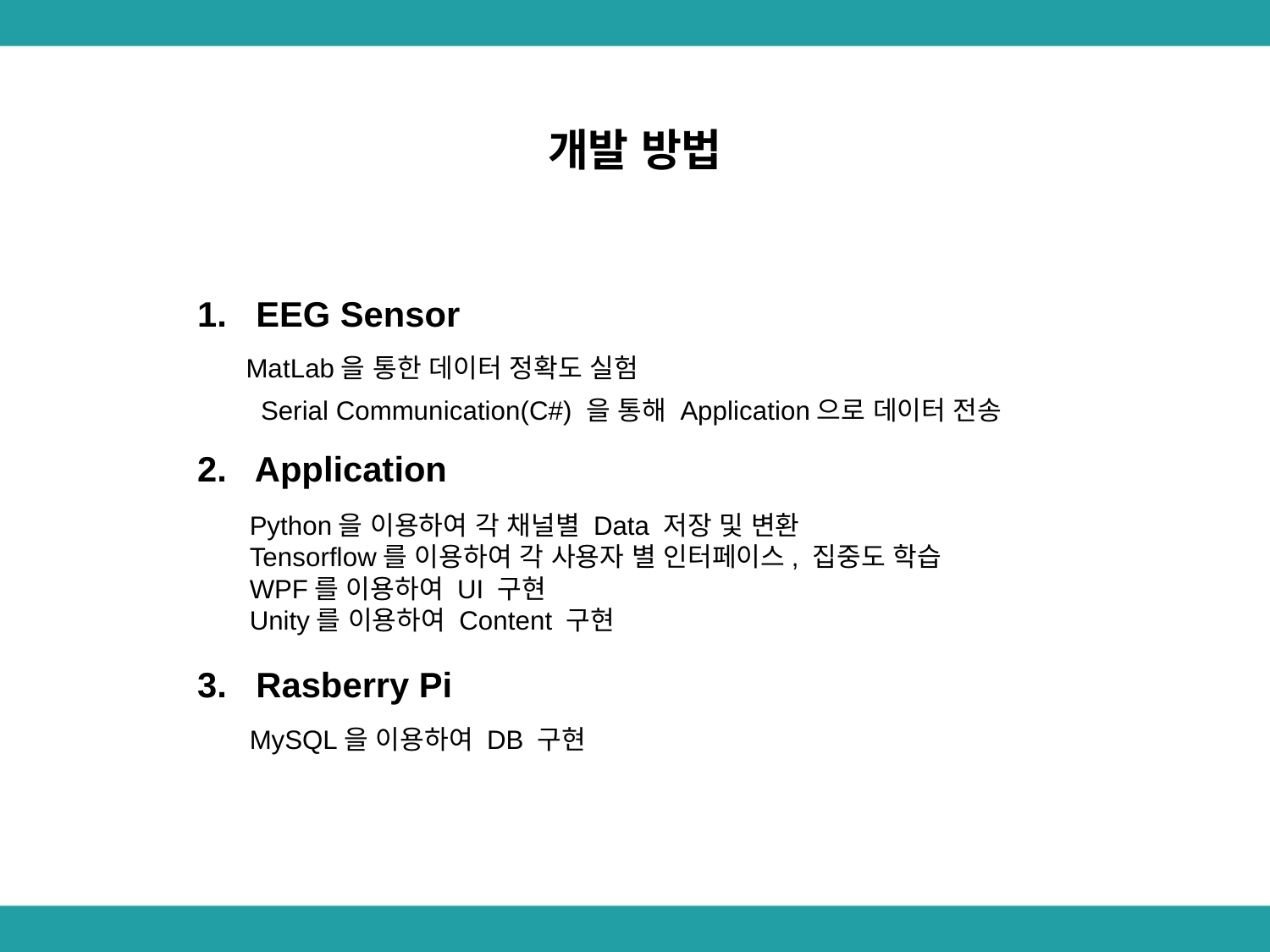

개발 방법
1.   EEG Sensor
     MatLab을 통한 데이터 정확도 실험
	Serial Communication(C#) 을 통해 Application으로 데이터 전송
2.   Application
     Python을 이용하여 각 채널별 Data 저장 및 변환
     Tensorflow를 이용하여 각 사용자 별 인터페이스, 집중도 학습
     WPF를 이용하여 UI 구현
     Unity를 이용하여 Content 구현
3.   Rasberry Pi
     MySQL을 이용하여 DB 구현